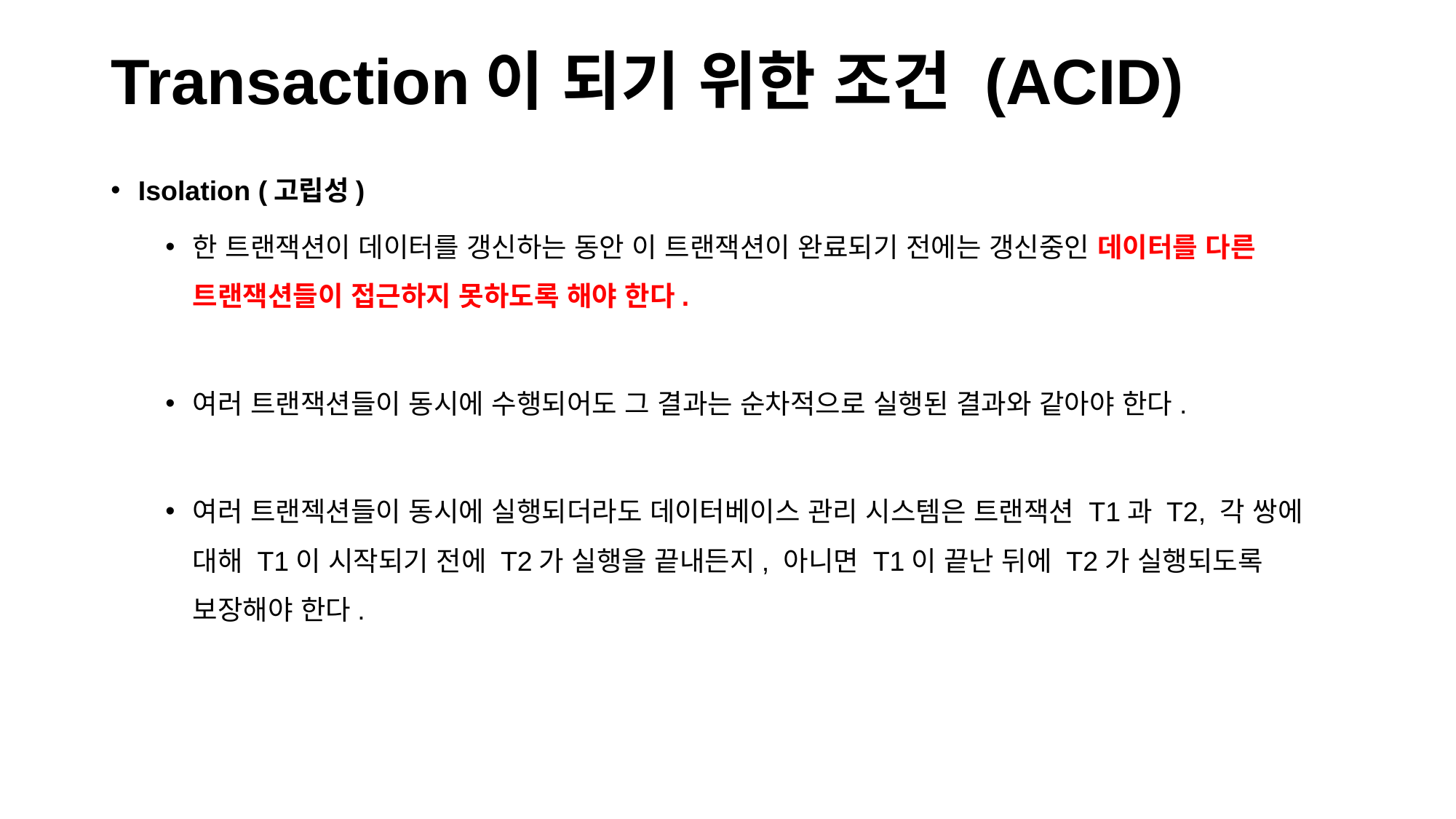

# Transaction이 되기 위한 조건 (ACID)
Isolation (고립성)
한 트랜잭션이 데이터를 갱신하는 동안 이 트랜잭션이 완료되기 전에는 갱신중인 데이터를 다른 트랜잭션들이 접근하지 못하도록 해야 한다.

여러 트랜잭션들이 동시에 수행되어도 그 결과는 순차적으로 실행된 결과와 같아야 한다.

여러 트랜젝션들이 동시에 실행되더라도 데이터베이스 관리 시스템은 트랜잭션 T1과 T2, 각 쌍에 대해 T1이 시작되기 전에 T2가 실행을 끝내든지, 아니면 T1이 끝난 뒤에 T2가 실행되도록 보장해야 한다.